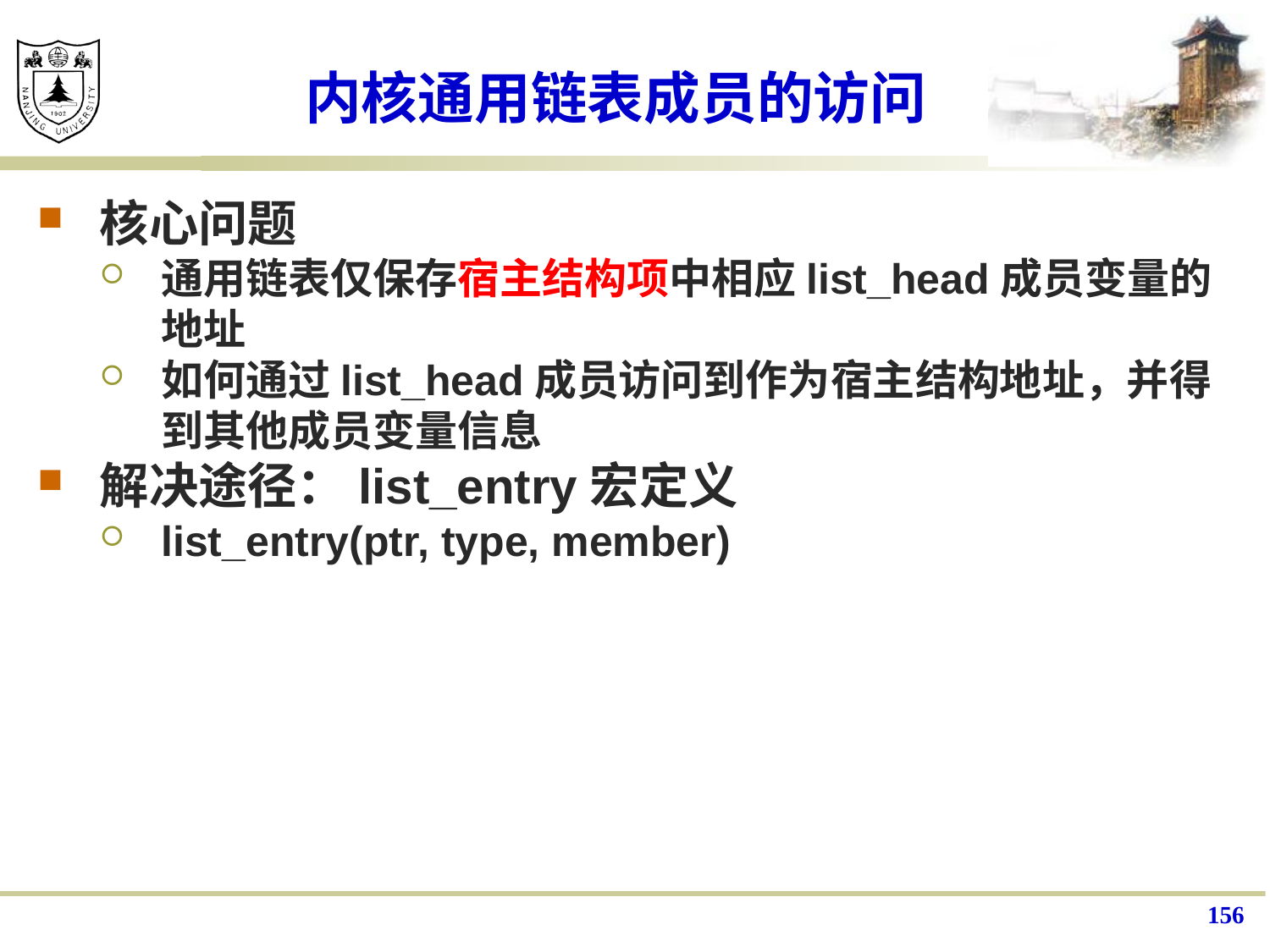

# 内核通用链表成员的访问
核心问题
通用链表仅保存宿主结构项中相应list_head成员变量的地址
如何通过list_head成员访问到作为宿主结构地址，并得到其他成员变量信息
解决途径：list_entry宏定义
list_entry(ptr, type, member)

156